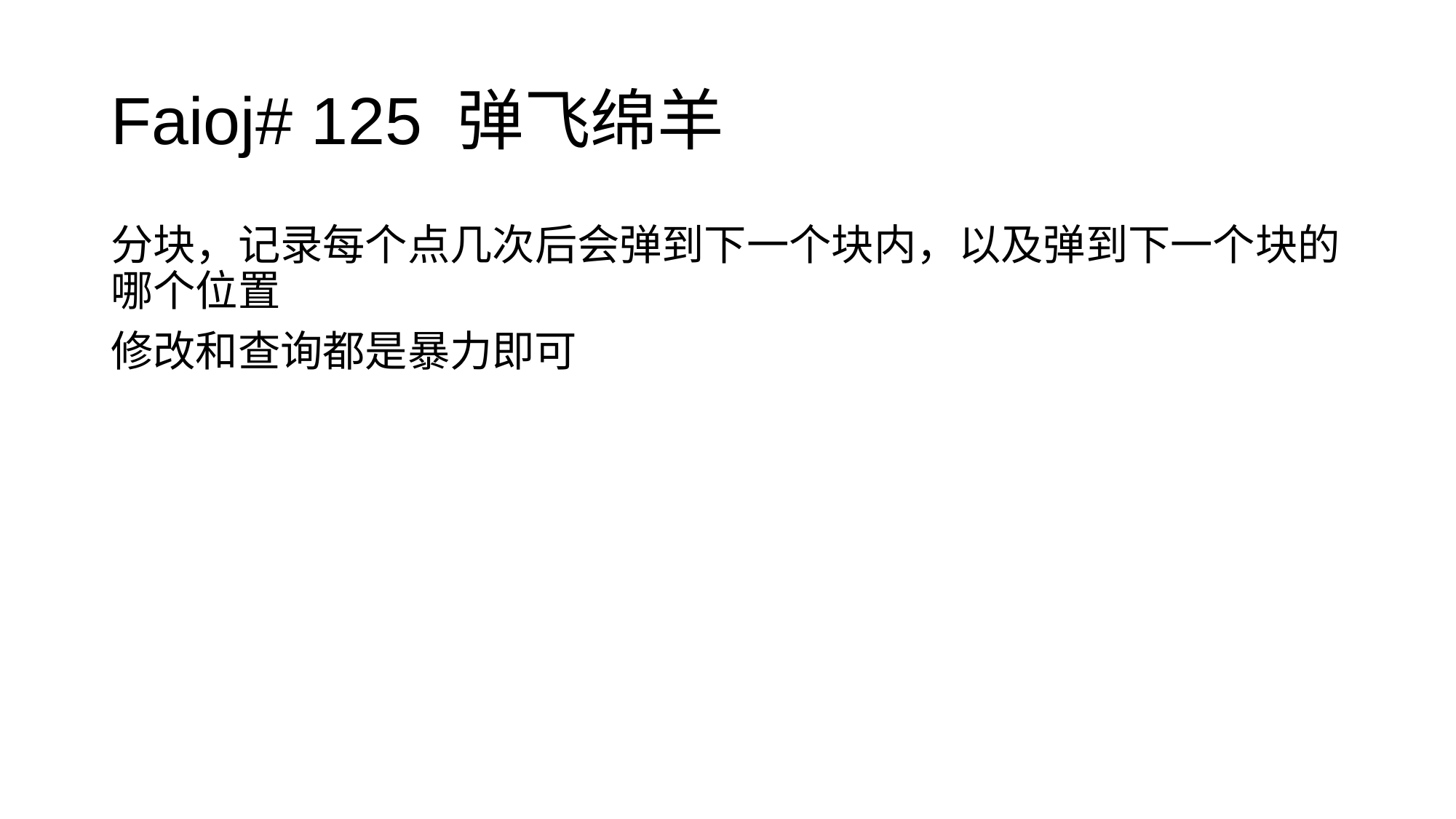

# Faioj# 125 弹飞绵羊
分块，记录每个点几次后会弹到下一个块内，以及弹到下一个块的哪个位置
修改和查询都是暴力即可